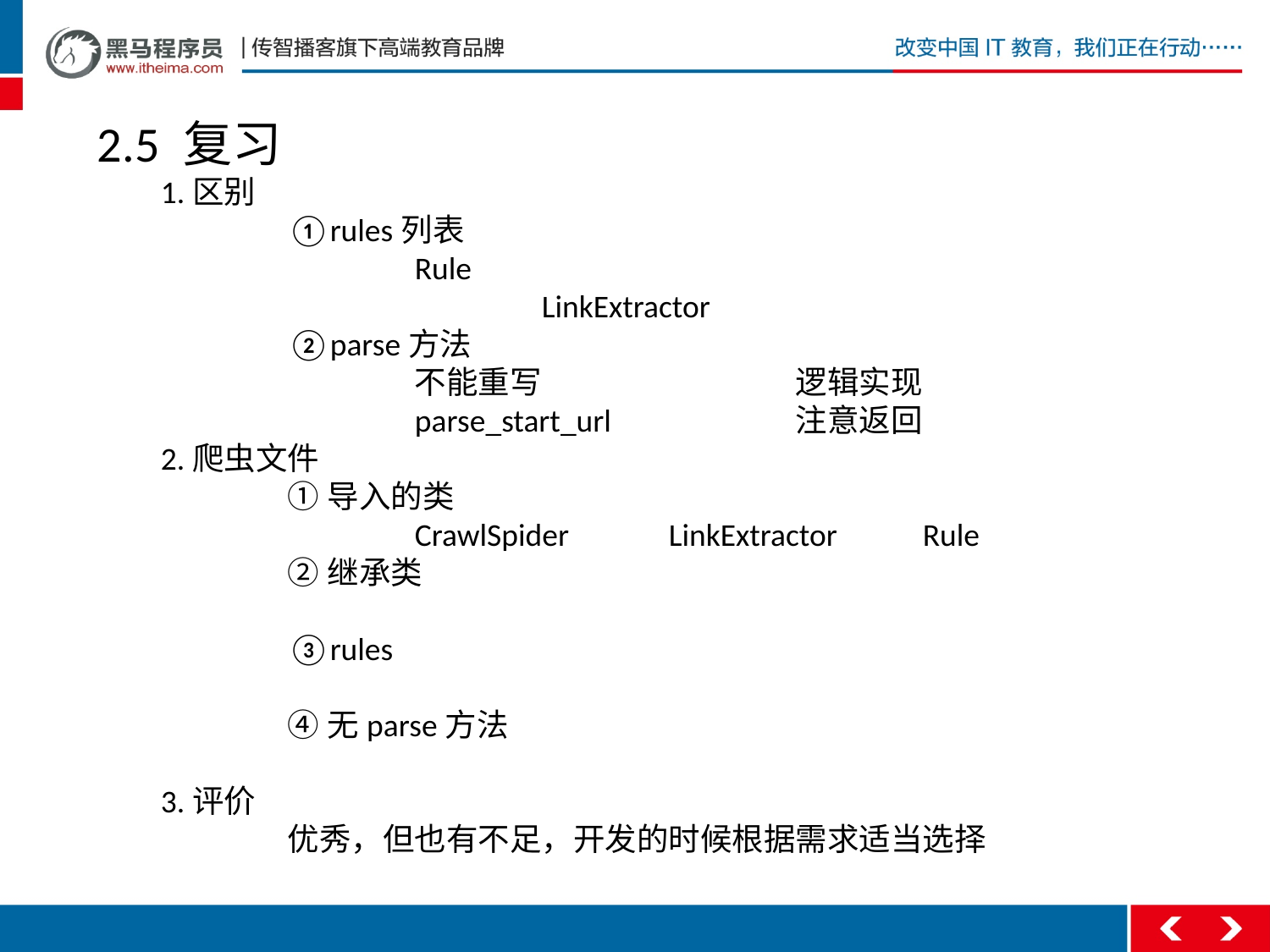

2.5 复习
1.区别
	①rules列表
		Rule
			LinkExtractor
	②parse方法
		不能重写		逻辑实现
		parse_start_url		注意返回
2.爬虫文件
	①导入的类
		CrawlSpider	LinkExtractor	Rule
	②继承类

	③rules

	④无parse方法

3.评价
	优秀，但也有不足，开发的时候根据需求适当选择